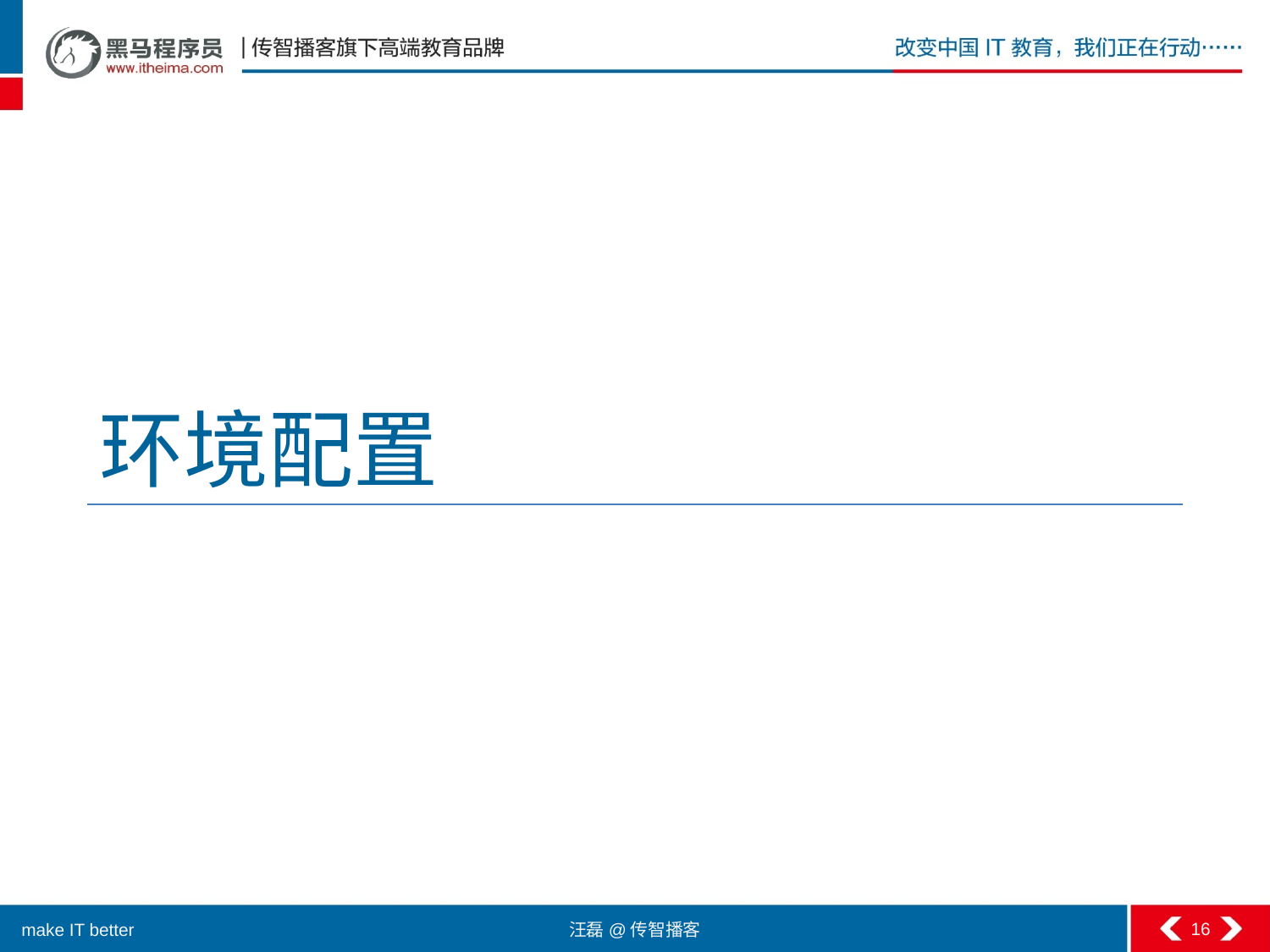

# 环境配置

16
汪磊@传智播客
make IT better